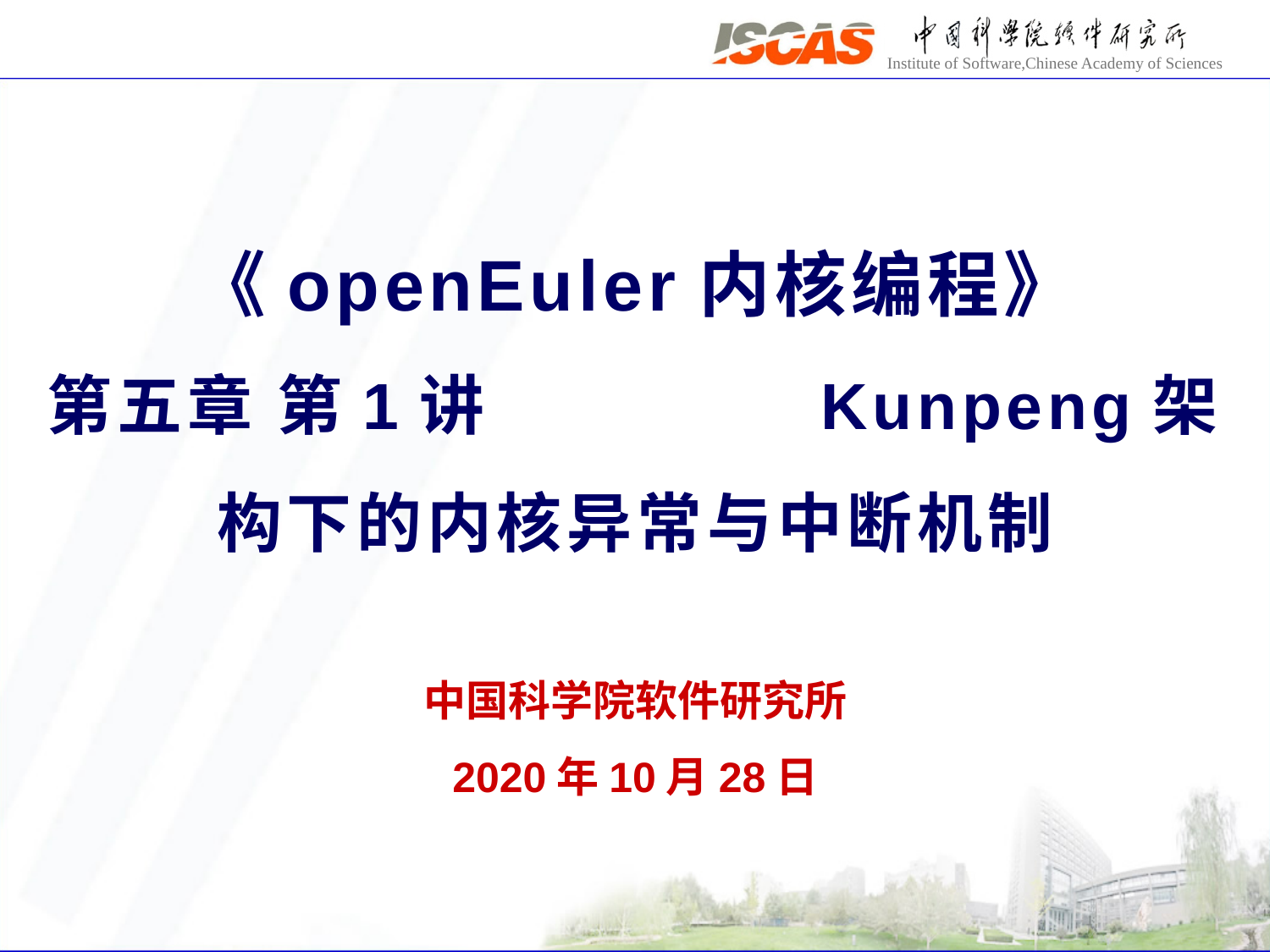

《openEuler内核编程》
第五章 第1讲                Kunpeng架构下的内核异常与中断机制
中国科学院软件研究所
2020年10月28日